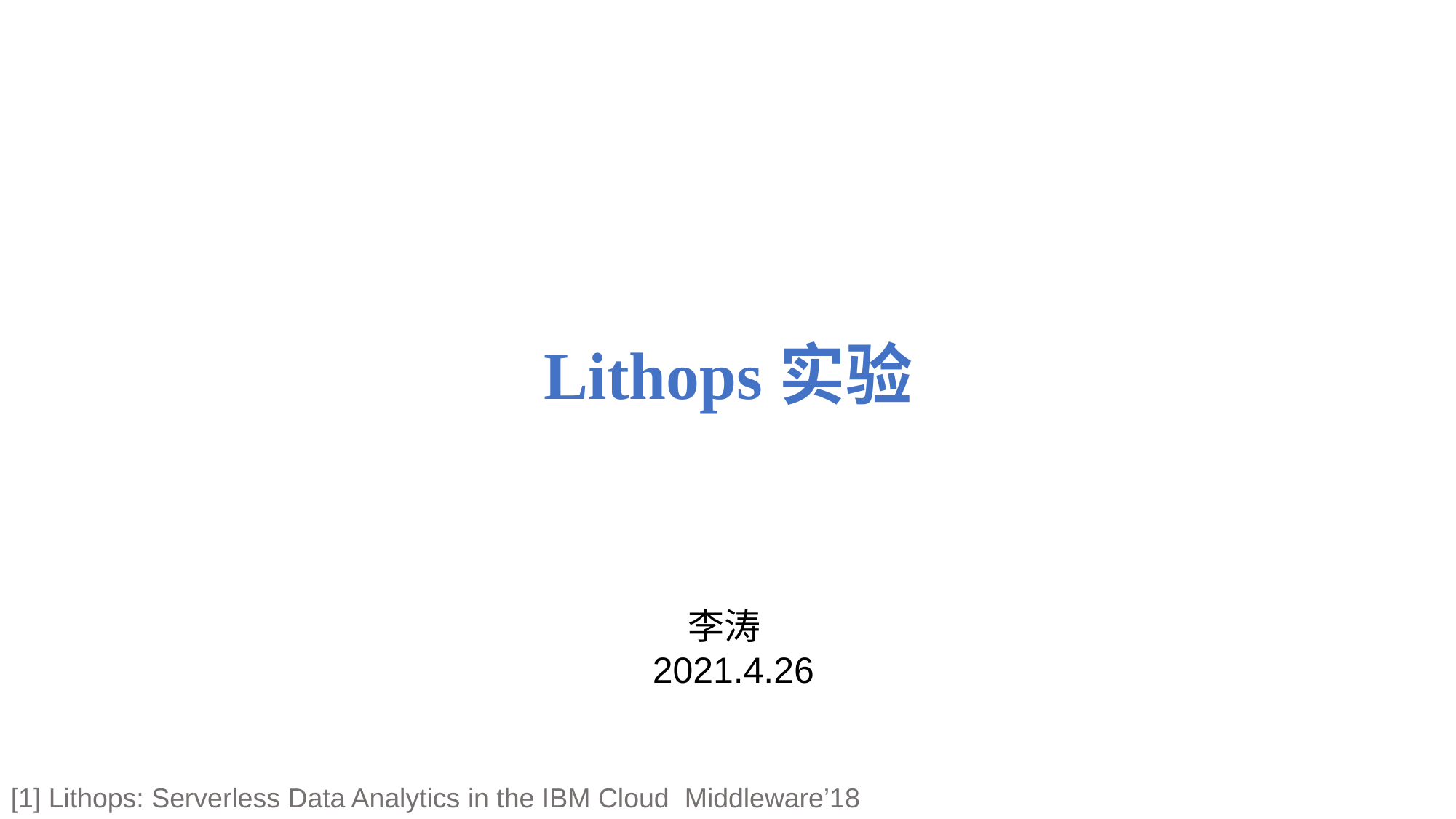

# Lithops实验
       李涛
   2021.4.26
[1] Lithops: Serverless Data Analytics in the IBM Cloud  Middleware’18